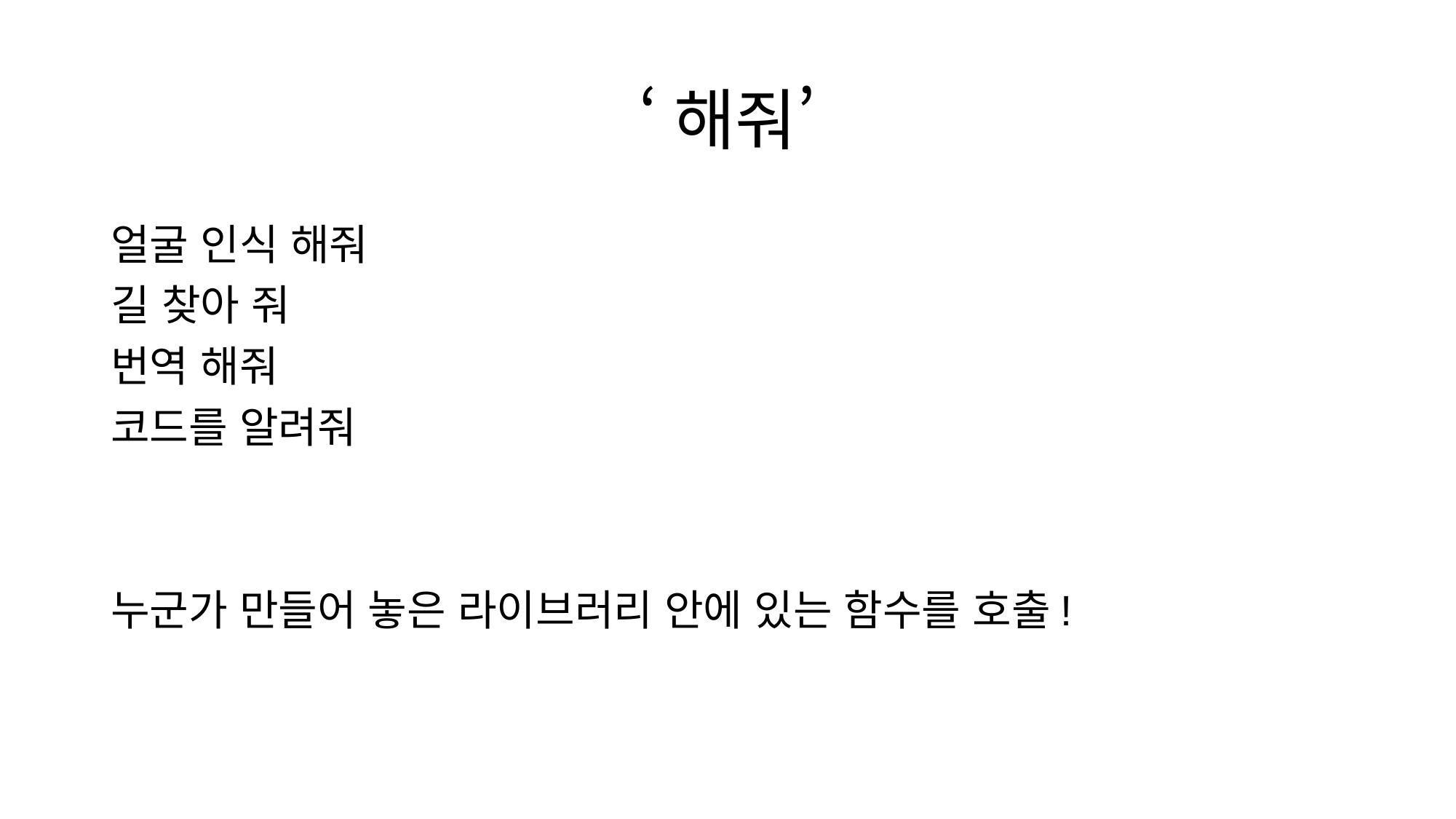

# ‘해줘’
얼굴 인식 해줘
길 찾아 줘
번역 해줘
코드를 알려줘

누군가 만들어 놓은 라이브러리 안에 있는 함수를 호출!